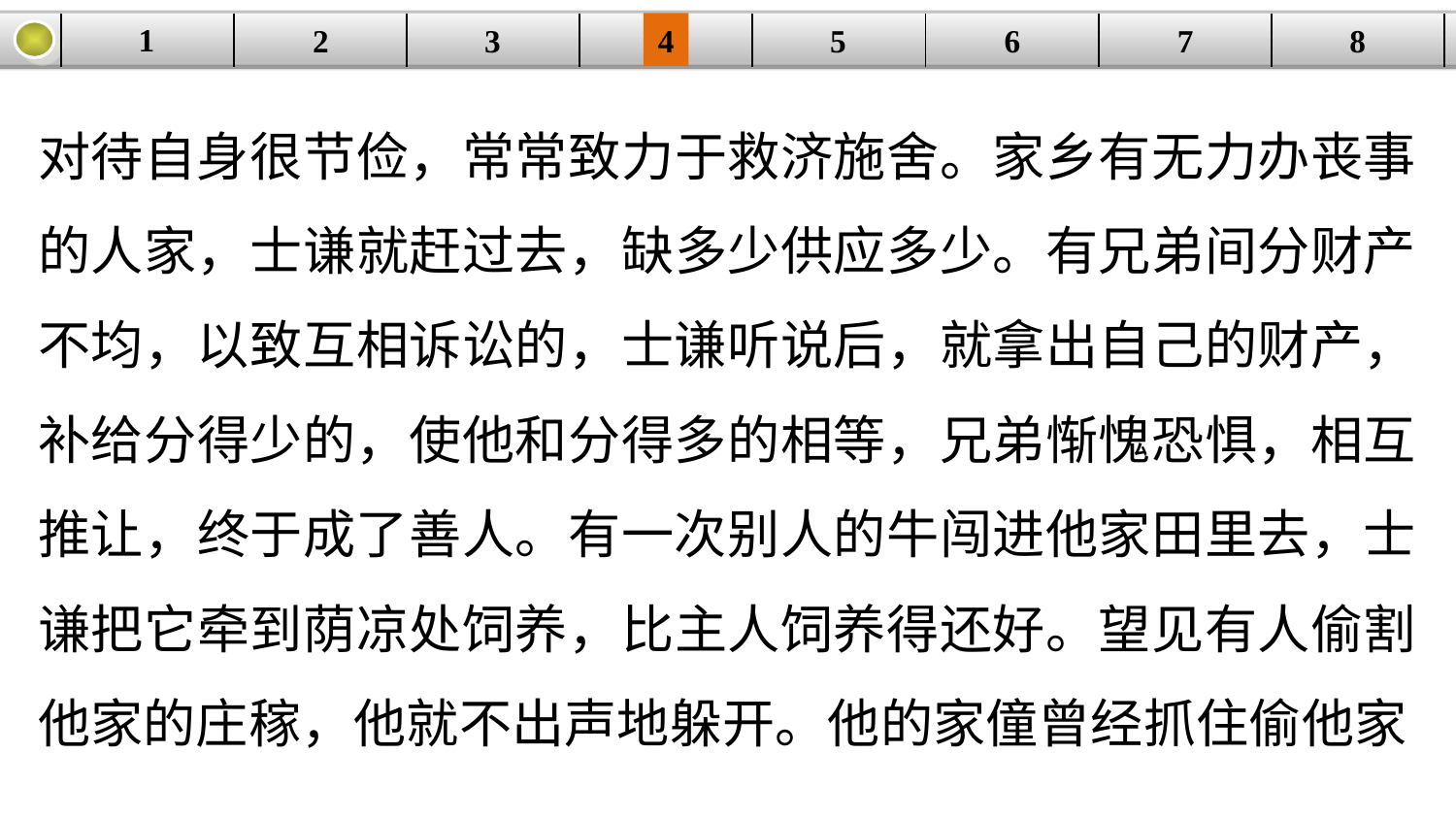

1
3
4
5
6
8
2
|  |  |  |  |  |  |  |  |
| --- | --- | --- | --- | --- | --- | --- | --- |
7

对待自身很节俭，常常致力于救济施舍。家乡有无力办丧事的人家，士谦就赶过去，缺多少供应多少。有兄弟间分财产不均，以致互相诉讼的，士谦听说后，就拿出自己的财产，补给分得少的，使他和分得多的相等，兄弟惭愧恐惧，相互推让，终于成了善人。有一次别人的牛闯进他家田里去，士谦把它牵到荫凉处饲养，比主人饲养得还好。望见有人偷割他家的庄稼，他就不出声地躲开。他的家僮曾经抓住偷他家